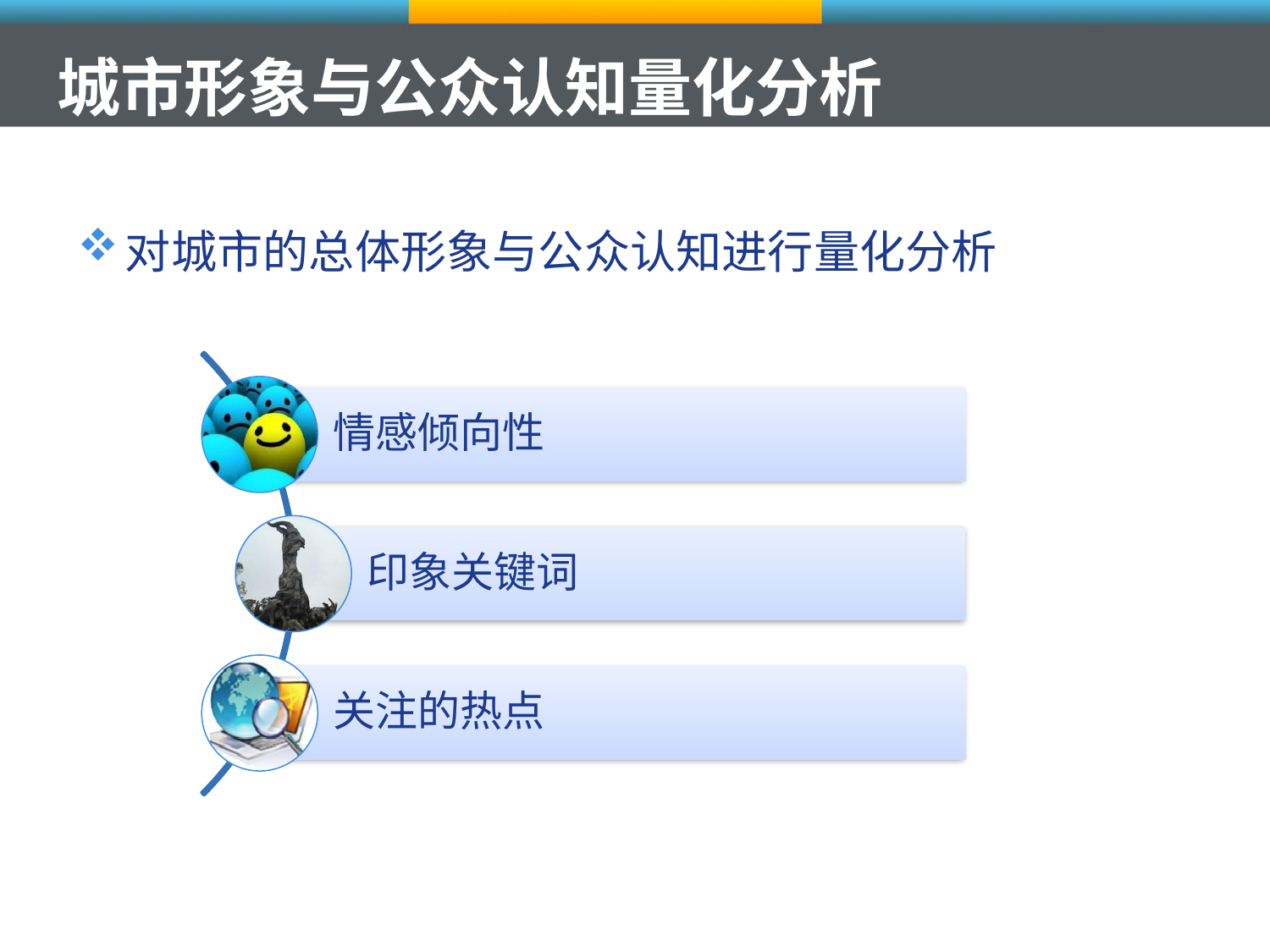

城市形象与公众认知量化分析
对城市的总体形象与公众认知进行量化分析
情感倾向性
印象关键词
关注的热点